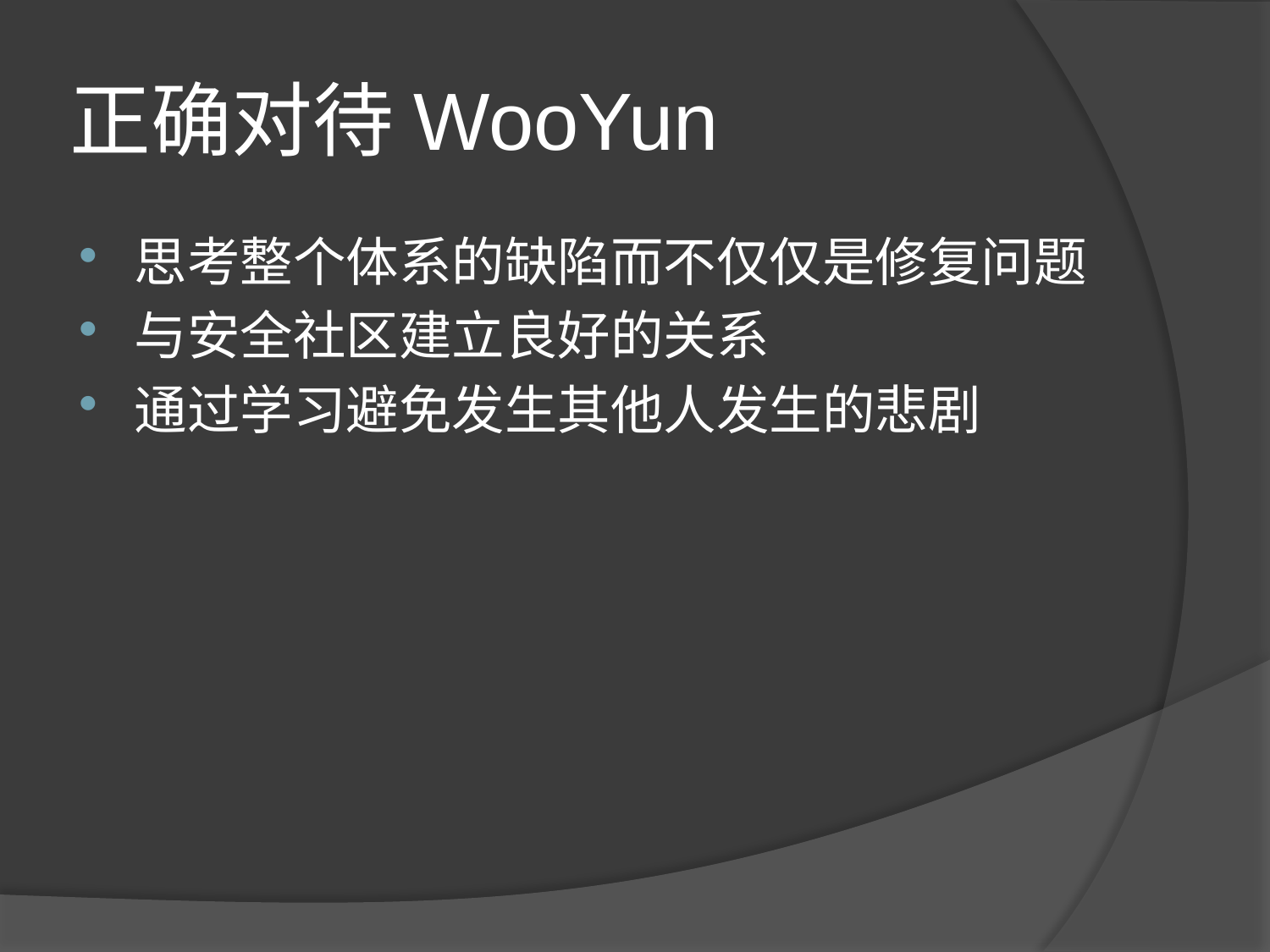

# 正确对待WooYun
思考整个体系的缺陷而不仅仅是修复问题
与安全社区建立良好的关系
通过学习避免发生其他人发生的悲剧